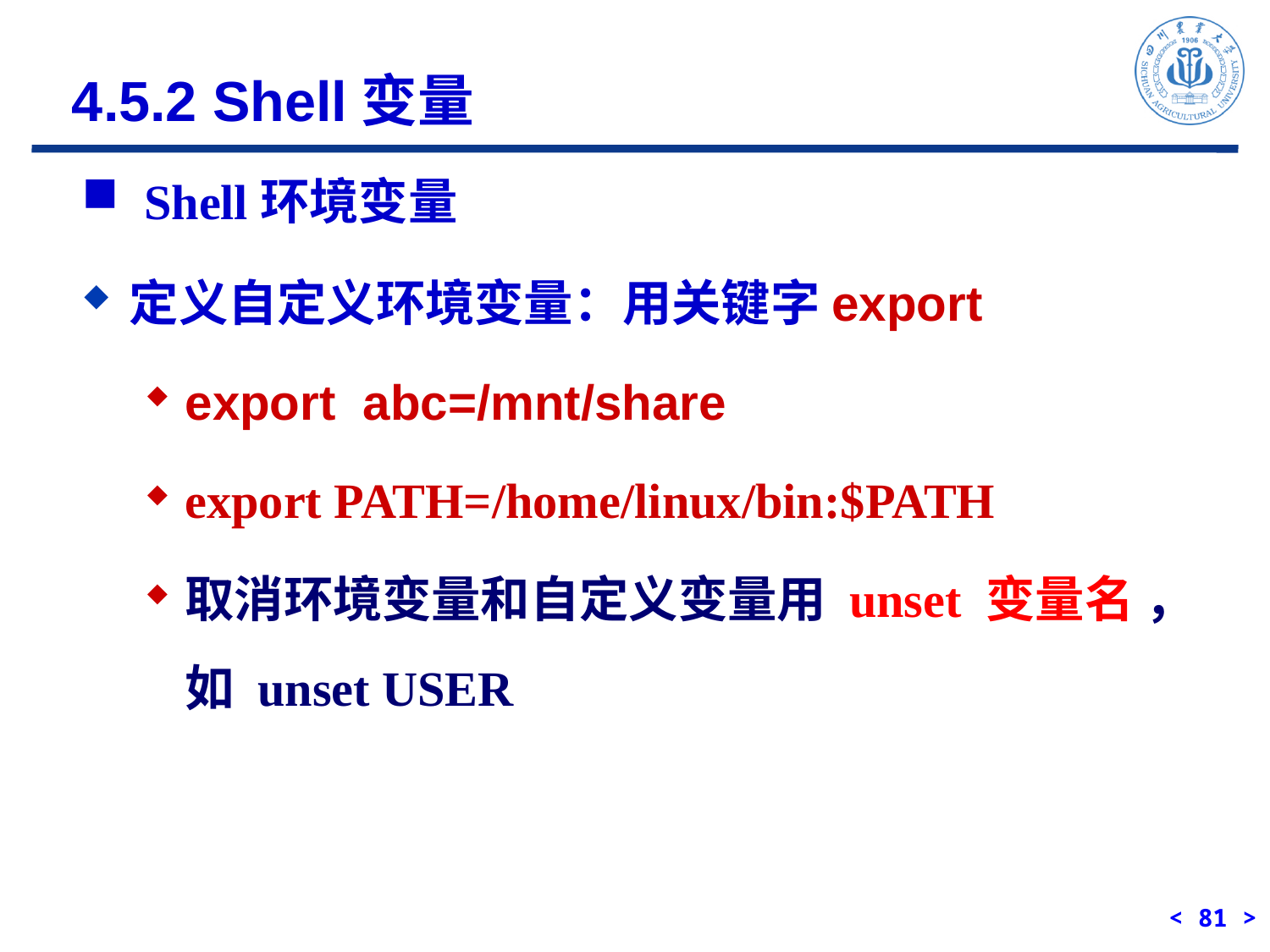

4.5.2 Shell变量
  Shell环境变量
定义自定义环境变量：用关键字export
export  abc=/mnt/share
export PATH=/home/linux/bin:$PATH
取消环境变量和自定义变量用 unset 变量名 ，如 unset USER